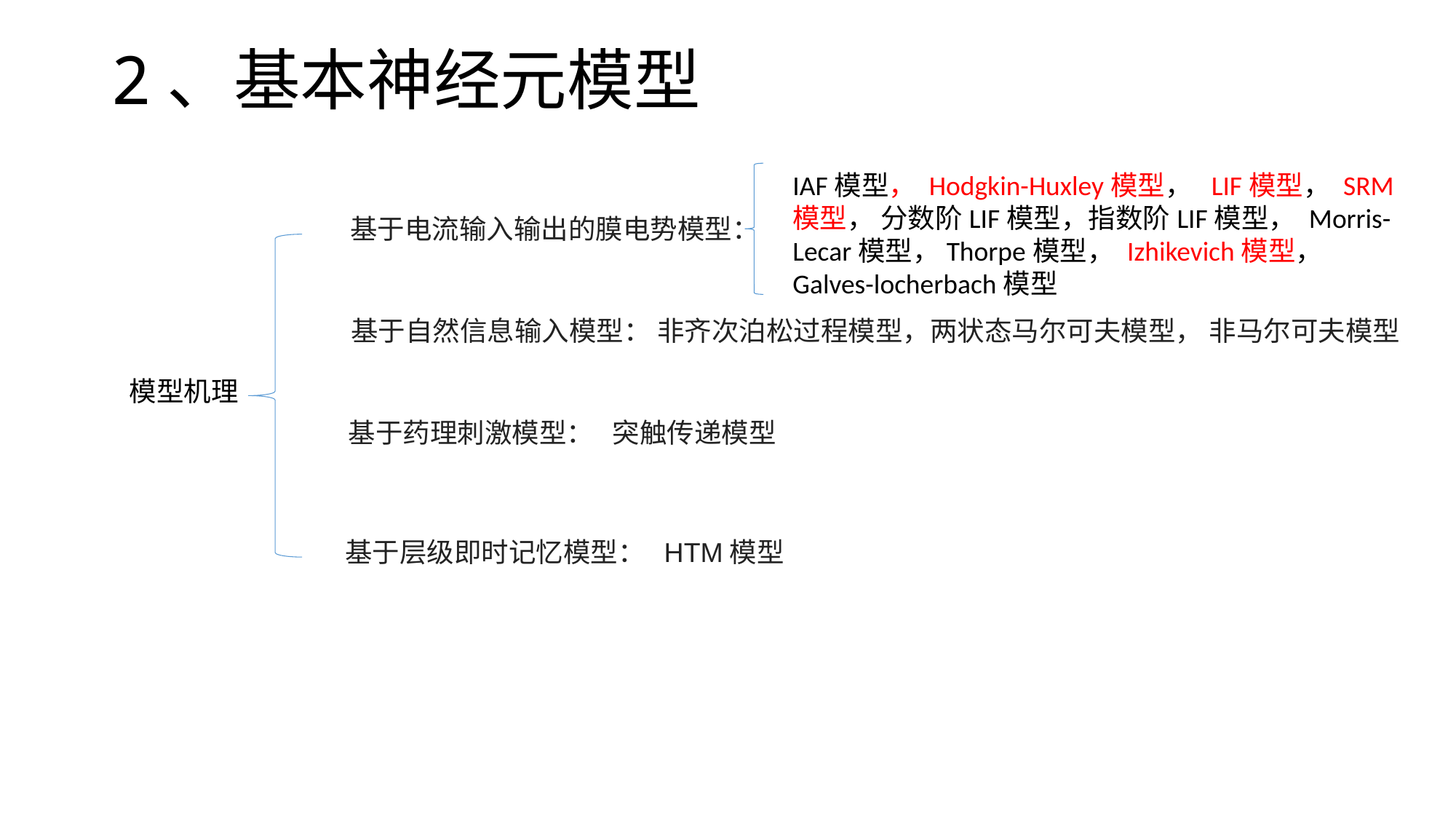

# 2、基本神经元模型
IAF模型， Hodgkin-Huxley模型，  LIF模型， SRM模型， 分数阶LIF模型，指数阶LIF模型， Morris-Lecar模型，Thorpe模型， Izhikevich模型， Galves-locherbach模型

模型机理
基于电流输入输出的膜电势模型：

基于自然信息输入模型： 非齐次泊松过程模型，两状态马尔可夫模型， 非马尔可夫模型
基于药理刺激模型：   突触传递模型
基于层级即时记忆模型：  HTM模型